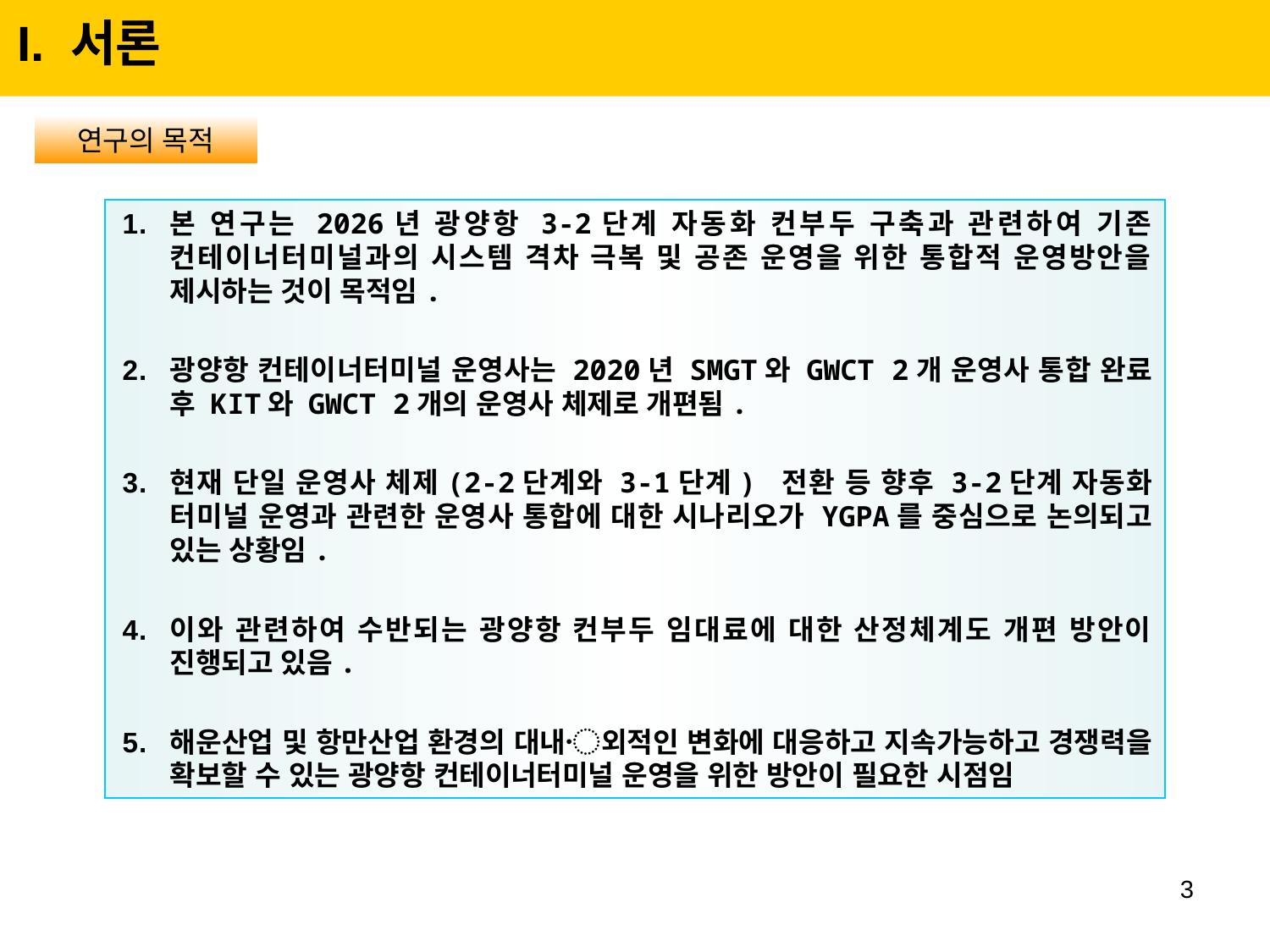

I. 서론
연구의 목적
본 연구는 2026년 광양항 3-2단계 자동화 컨부두 구축과 관련하여 기존 컨테이너터미널과의 시스템 격차 극복 및 공존 운영을 위한 통합적 운영방안을 제시하는 것이 목적임.

광양항 컨테이너터미널 운영사는 2020년 SMGT와 GWCT 2개 운영사 통합 완료 후 KIT와 GWCT 2개의 운영사 체제로 개편됨.

현재 단일 운영사 체제(2-2단계와 3-1단계) 전환 등 향후 3-2단계 자동화 터미널 운영과 관련한 운영사 통합에 대한 시나리오가 YGPA를 중심으로 논의되고 있는 상황임.

이와 관련하여 수반되는 광양항 컨부두 임대료에 대한 산정체계도 개편 방안이 진행되고 있음.

해운산업 및 항만산업 환경의 대내〮외적인 변화에 대응하고 지속가능하고 경쟁력을 확보할 수 있는 광양항 컨테이너터미널 운영을 위한 방안이 필요한 시점임
3